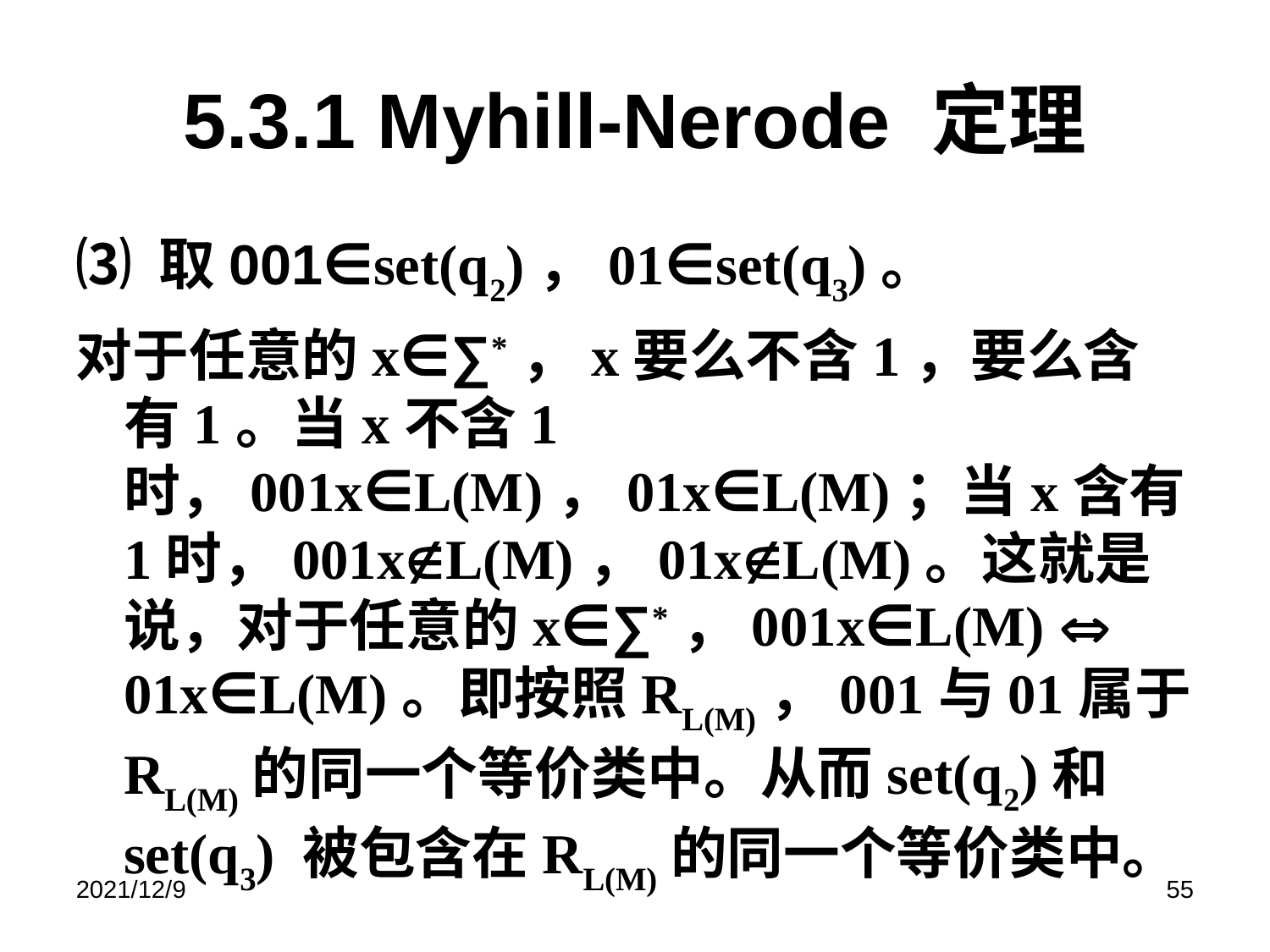

# 5.3.1 Myhill-Nerode 定理
⑶ 取001∈set(q2)，01∈set(q3)。
对于任意的x∈∑*，x要么不含1，要么含有1。当x不含1时，001x∈L(M)，01x∈L(M)；当x含有1时，001x∉L(M)，01x∉L(M)。这就是说，对于任意的x∈∑*，001x∈L(M) ⇔ 01x∈L(M)。即按照RL(M)，001与01属于RL(M)的同一个等价类中。从而set(q2)和set(q3) 被包含在RL(M)的同一个等价类中。
2021/12/9
55